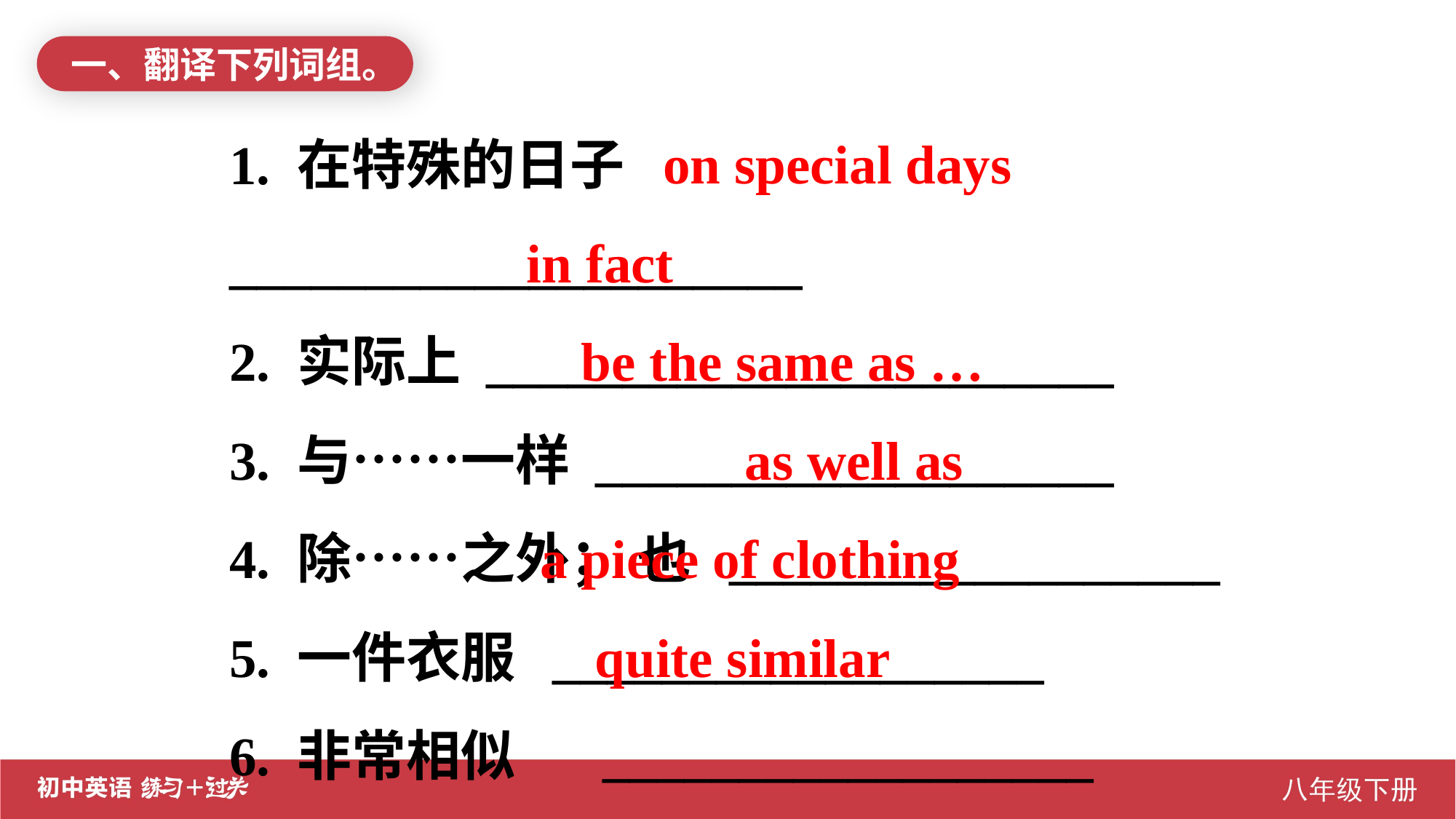

一、翻译下列词组。
            on special days
  in fact
      be the same as …
                  as well as
   a piece of clothing
       quite similar
1. 在特殊的日子  _____________________
2. 实际上 _______________________
3. 与……一样 ___________________
4. 除……之外； 也  __________________
5. 一件衣服  __________________
6. 非常相似      __________________